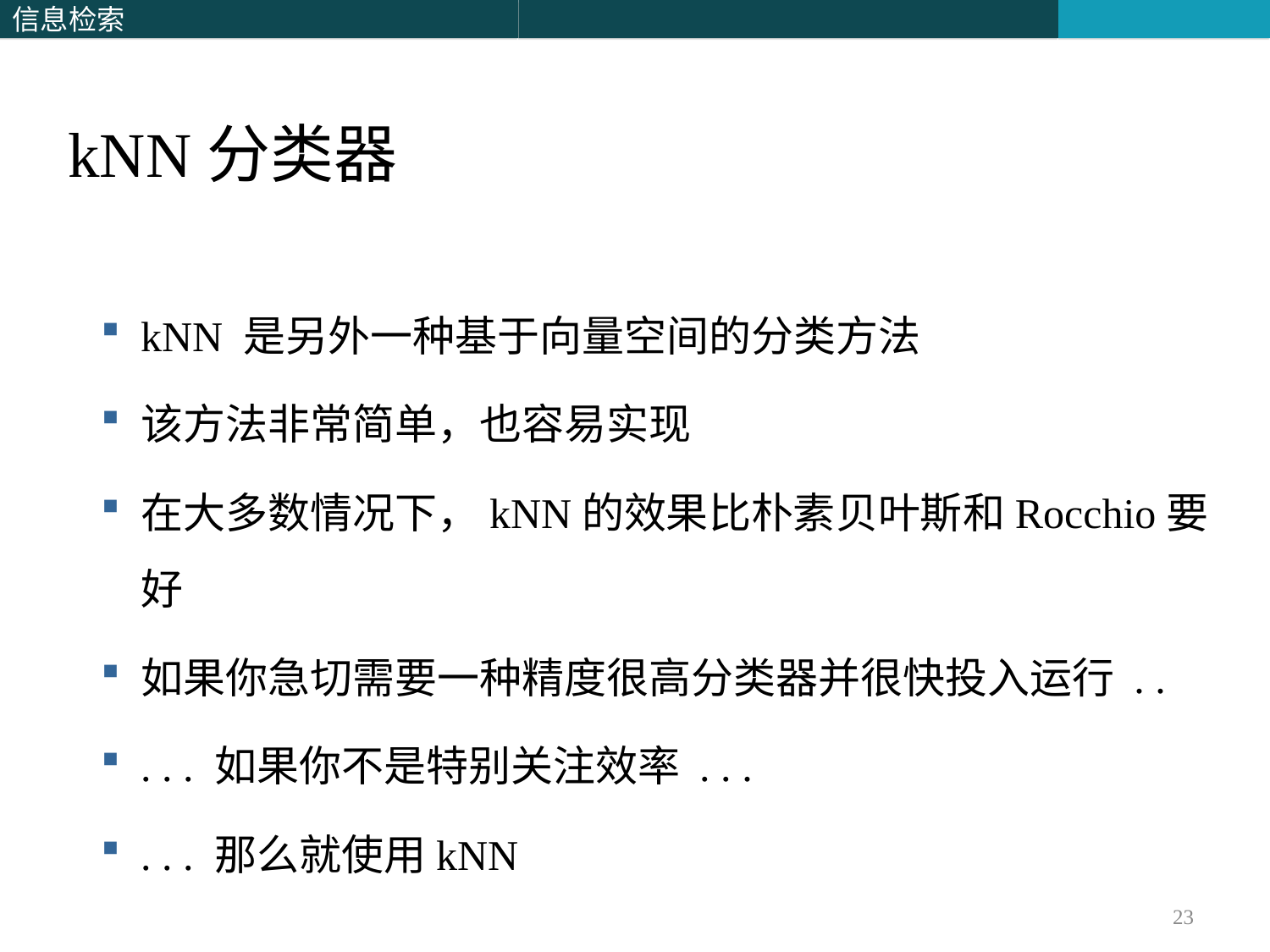

kNN分类器
kNN 是另外一种基于向量空间的分类方法
该方法非常简单，也容易实现
在大多数情况下，kNN的效果比朴素贝叶斯和Rocchio要好
如果你急切需要一种精度很高分类器并很快投入运行 . .
. . . 如果你不是特别关注效率 . . .
. . . 那么就使用kNN
23